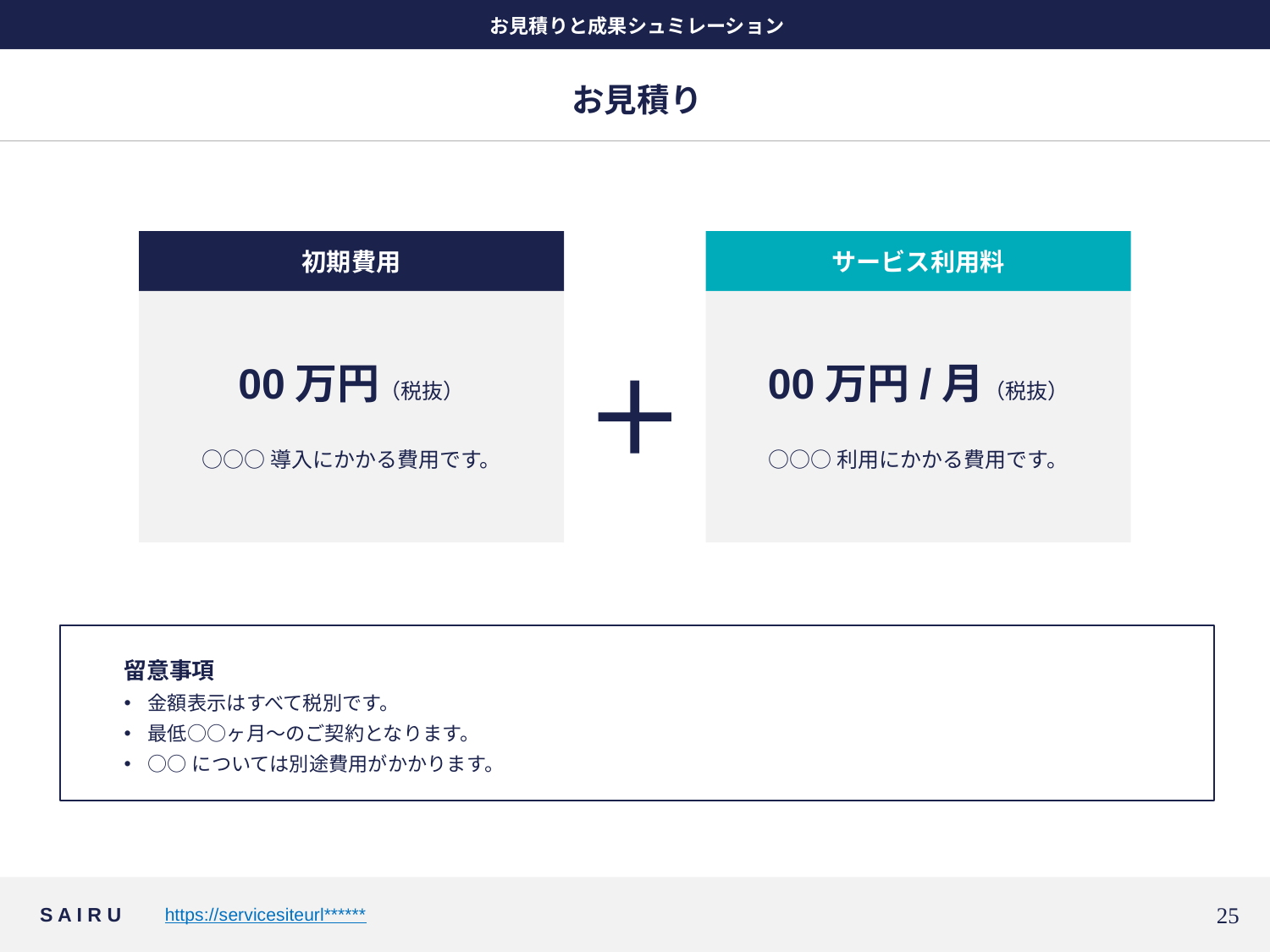

お見積りと成果シュミレーション
# お見積り
初期費用
サービス利用料
00万円/月（税抜）

○○○利用にかかる費用です。
00万円（税抜）

○○○導入にかかる費用です。

留意事項
金額表示はすべて税別です。
最低○○ヶ月～のご契約となります。
○○については別途費用がかかります。
25